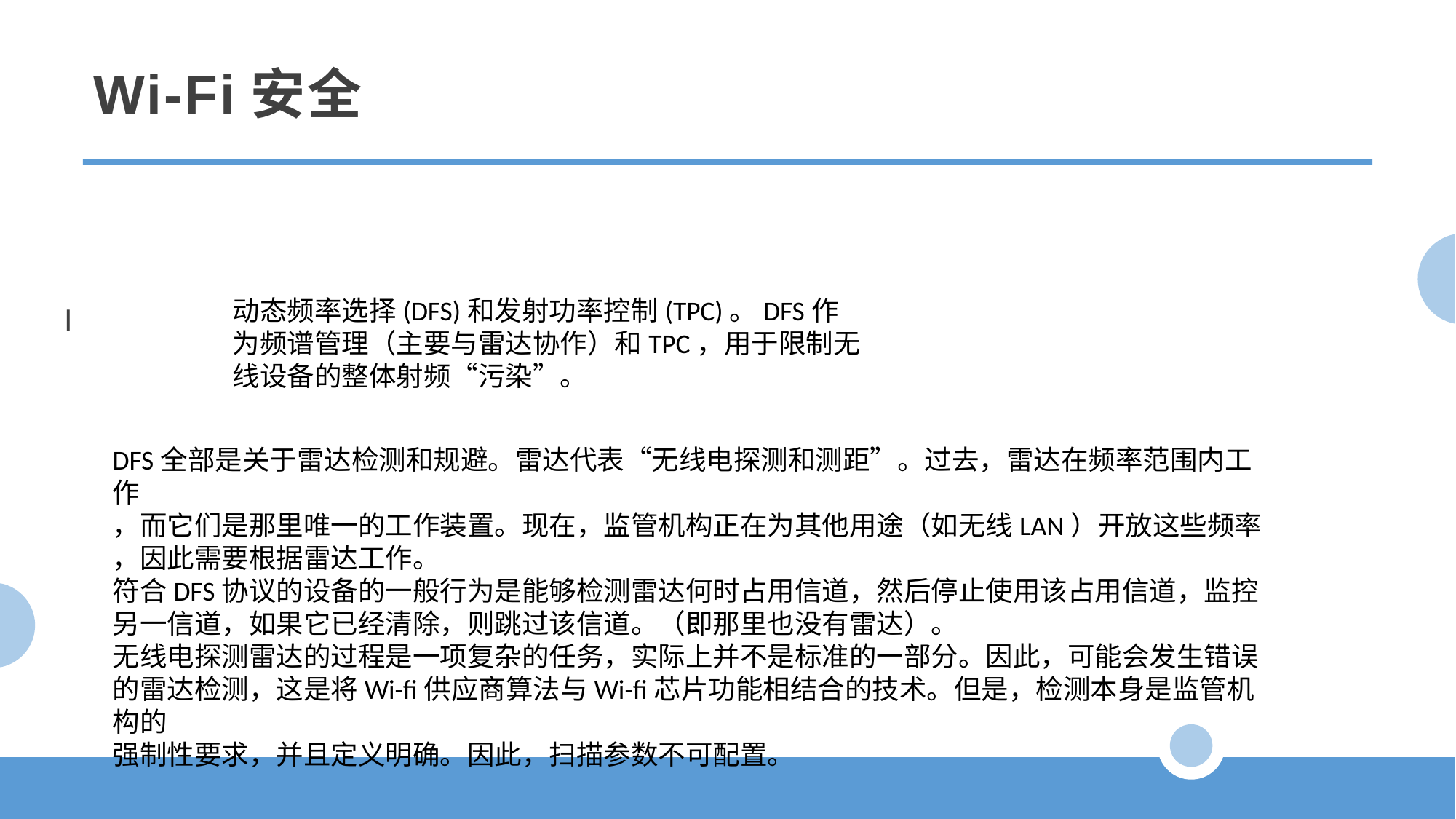

Wi-Fi安全

I

动态频率选择(DFS)和发射功率控制(TPC)。DFS作
为频谱管理（主要与雷达协作）和TPC，用于限制无线设备的整体射频“污染”。

DFS全部是关于雷达检测和规避。雷达代表“无线电探测和测距”。过去，雷达在频率范围内工作
，而它们是那里唯一的工作装置。现在，监管机构正在为其他用途（如无线LAN）开放这些频率
，因此需要根据雷达工作。
符合DFS协议的设备的一般行为是能够检测雷达何时占用信道，然后停止使用该占用信道，监控
另一信道，如果它已经清除，则跳过该信道。（即那里也没有雷达）。
无线电探测雷达的过程是一项复杂的任务，实际上并不是标准的一部分。因此，可能会发生错误
的雷达检测，这是将Wi-fi供应商算法与Wi-fi芯片功能相结合的技术。但是，检测本身是监管机构的
强制性要求，并且定义明确。因此，扫描参数不可配置。